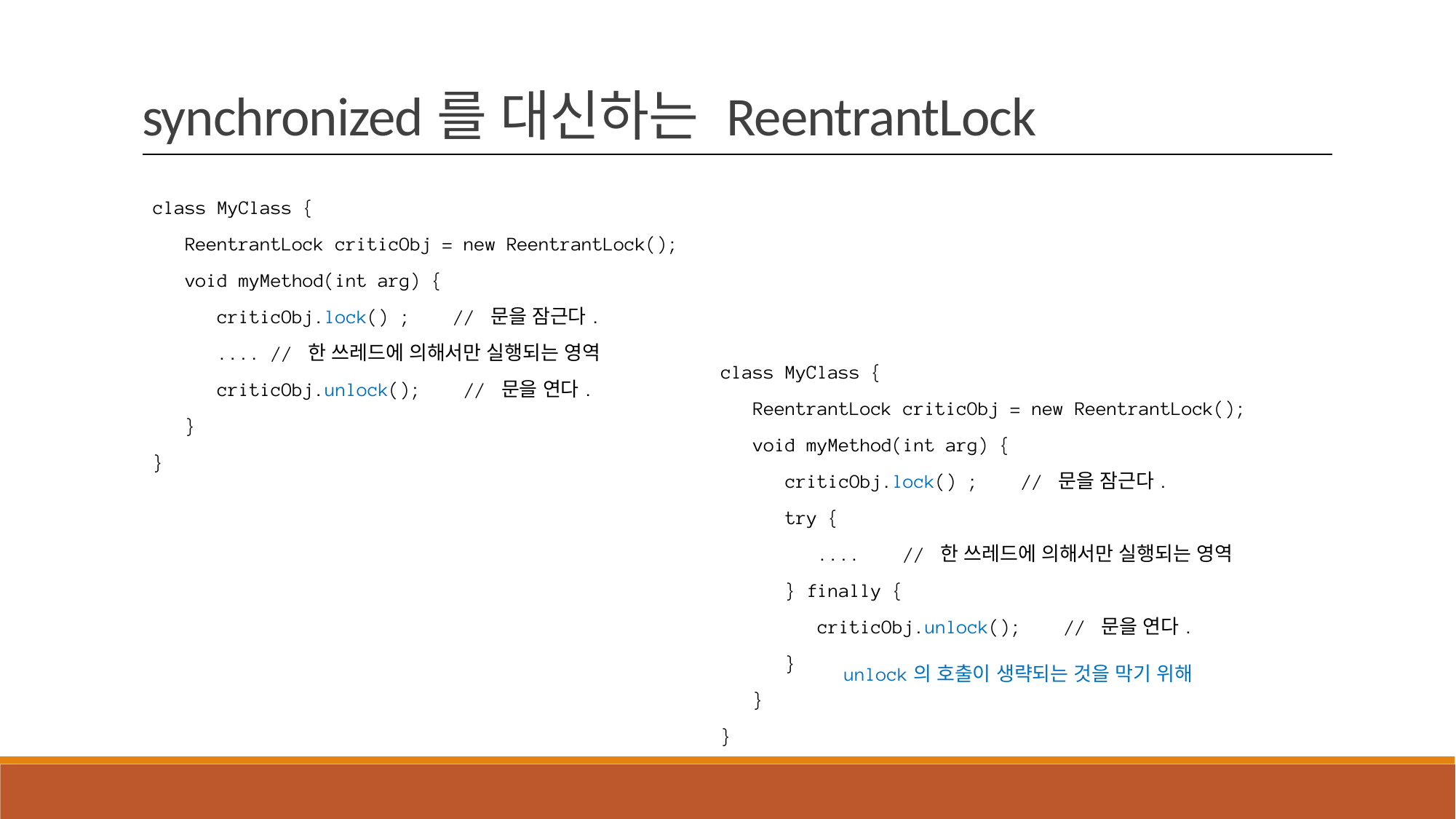

synchronized를 대신하는 ReentrantLock
class MyClass {
   ReentrantLock criticObj = new ReentrantLock();
   void myMethod(int arg) {
      criticObj.lock() ;    // 문을 잠근다.
      .... // 한 쓰레드에 의해서만 실행되는 영역
      criticObj.unlock();    // 문을 연다.
   }
}
class MyClass {
   ReentrantLock criticObj = new ReentrantLock();
   void myMethod(int arg) {
      criticObj.lock() ;    // 문을 잠근다.
      try {
         ....    // 한 쓰레드에 의해서만 실행되는 영역
      } finally {
         criticObj.unlock();    // 문을 연다.
      }
   }
}
unlock의 호출이 생략되는 것을 막기 위해